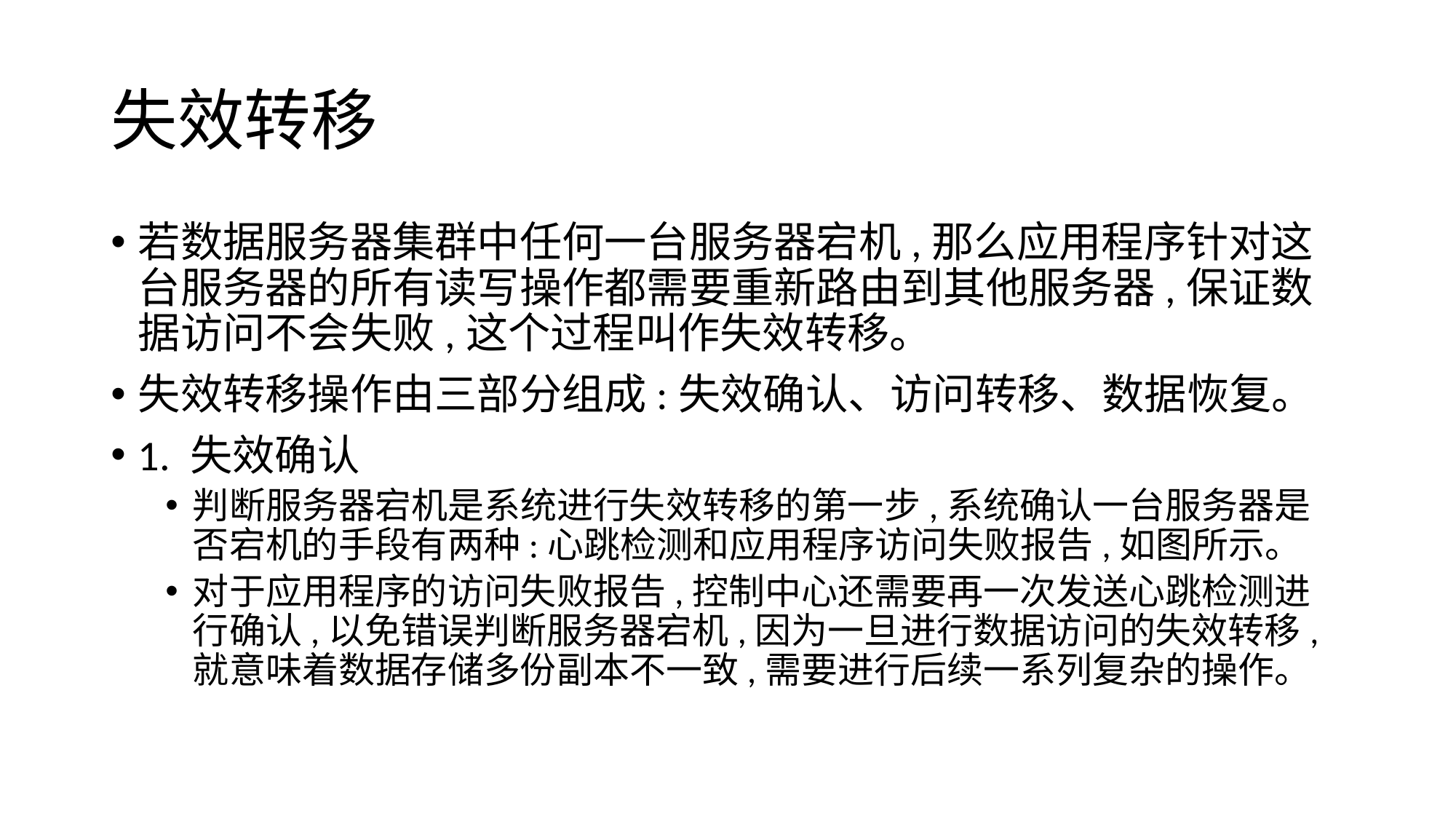

# 失效转移
若数据服务器集群中任何一台服务器宕机,那么应用程序针对这台服务器的所有读写操作都需要重新路由到其他服务器,保证数据访问不会失败,这个过程叫作失效转移。
失效转移操作由三部分组成:失效确认、访问转移、数据恢复。
1. 失效确认
判断服务器宕机是系统进行失效转移的第一步,系统确认一台服务器是否宕机的手段有两种:心跳检测和应用程序访问失败报告,如图所示。
对于应用程序的访问失败报告,控制中心还需要再一次发送心跳检测进行确认,以免错误判断服务器宕机,因为一旦进行数据访问的失效转移,就意味着数据存储多份副本不一致,需要进行后续一系列复杂的操作。